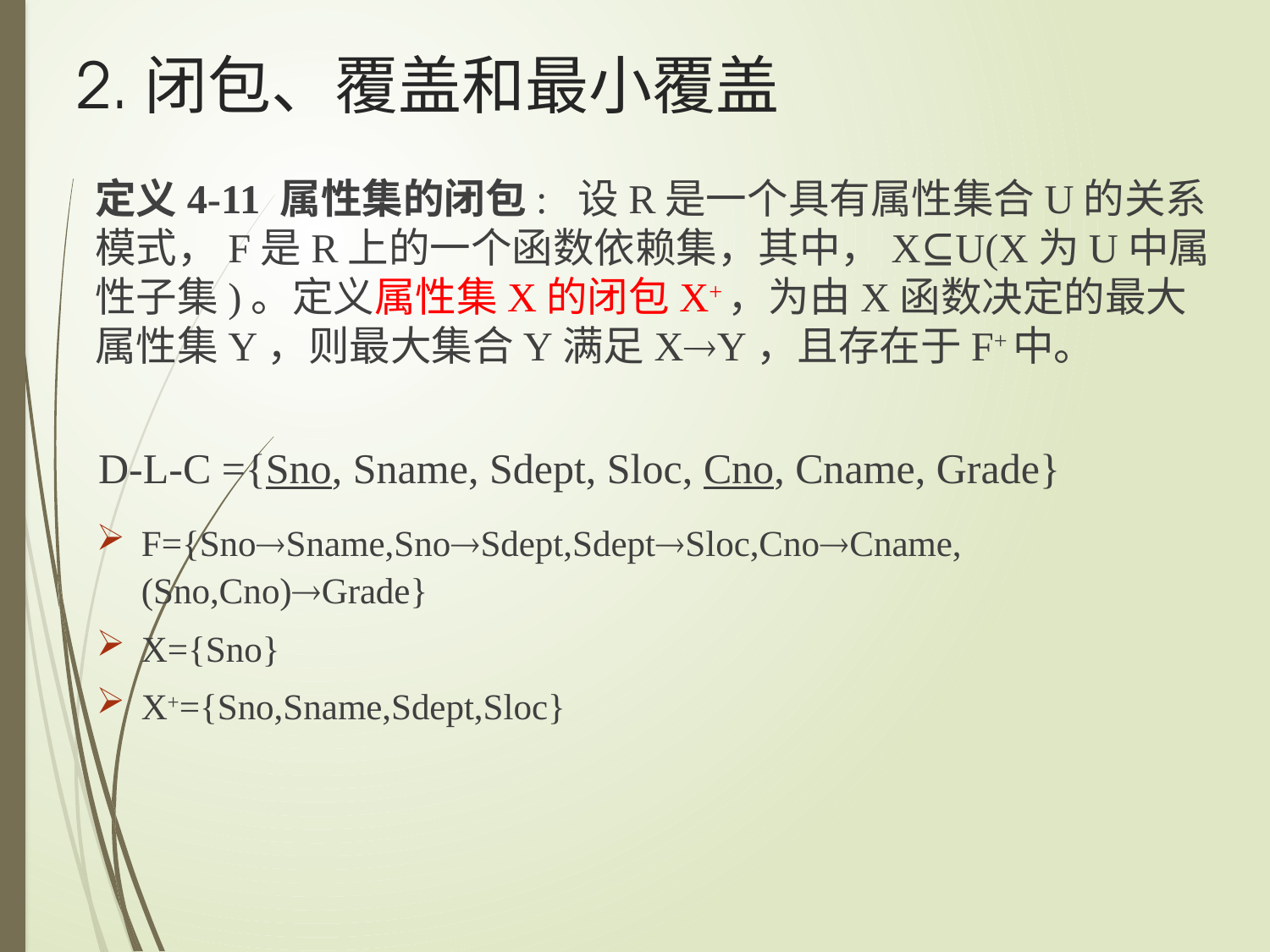

# 2.闭包、覆盖和最小覆盖
定义4-11 属性集的闭包:  设R是一个具有属性集合U的关系模式，F是R上的一个函数依赖集，其中，X⊆U(X为U中属性子集)。定义属性集X的闭包X+，为由X函数决定的最大属性集Y，则最大集合Y满足X→Y，且存在于F+中。
 D-L-C ={Sno, Sname, Sdept, Sloc, Cno, Cname, Grade}

F={Sno→Sname,Sno→Sdept,Sdept→Sloc,Cno→Cname,(Sno,Cno)→Grade}
X={Sno}
X+={Sno,Sname,Sdept,Sloc}